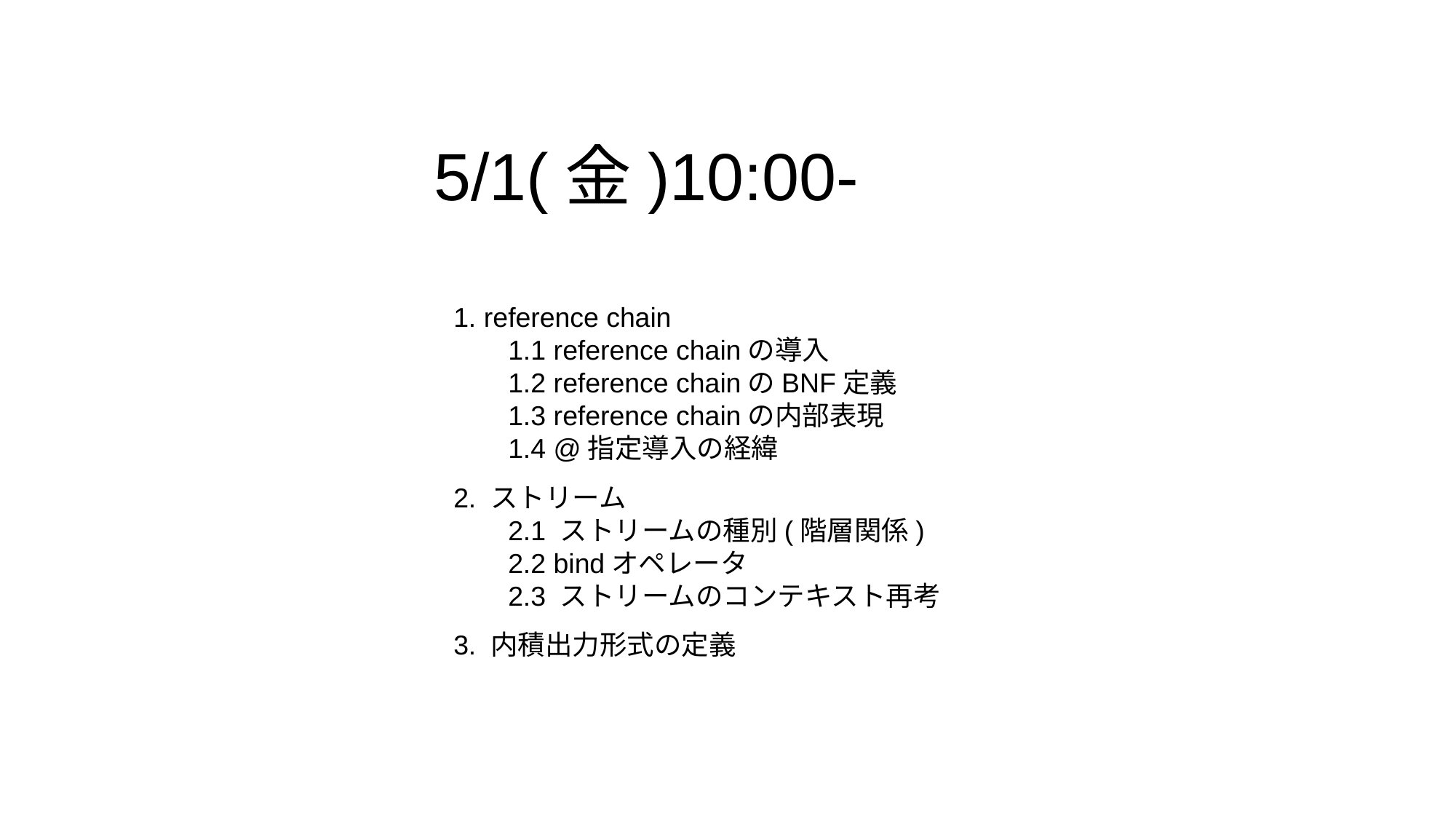

# 5/1(金)10:00-
1. reference chain
1.1 reference chainの導入
1.2 reference chainのBNF定義
1.3 reference chainの内部表現
1.4 @指定導入の経緯
2. ストリーム
2.1 ストリームの種別(階層関係)
2.2 bindオペレータ
2.3 ストリームのコンテキスト再考
3. 内積出力形式の定義